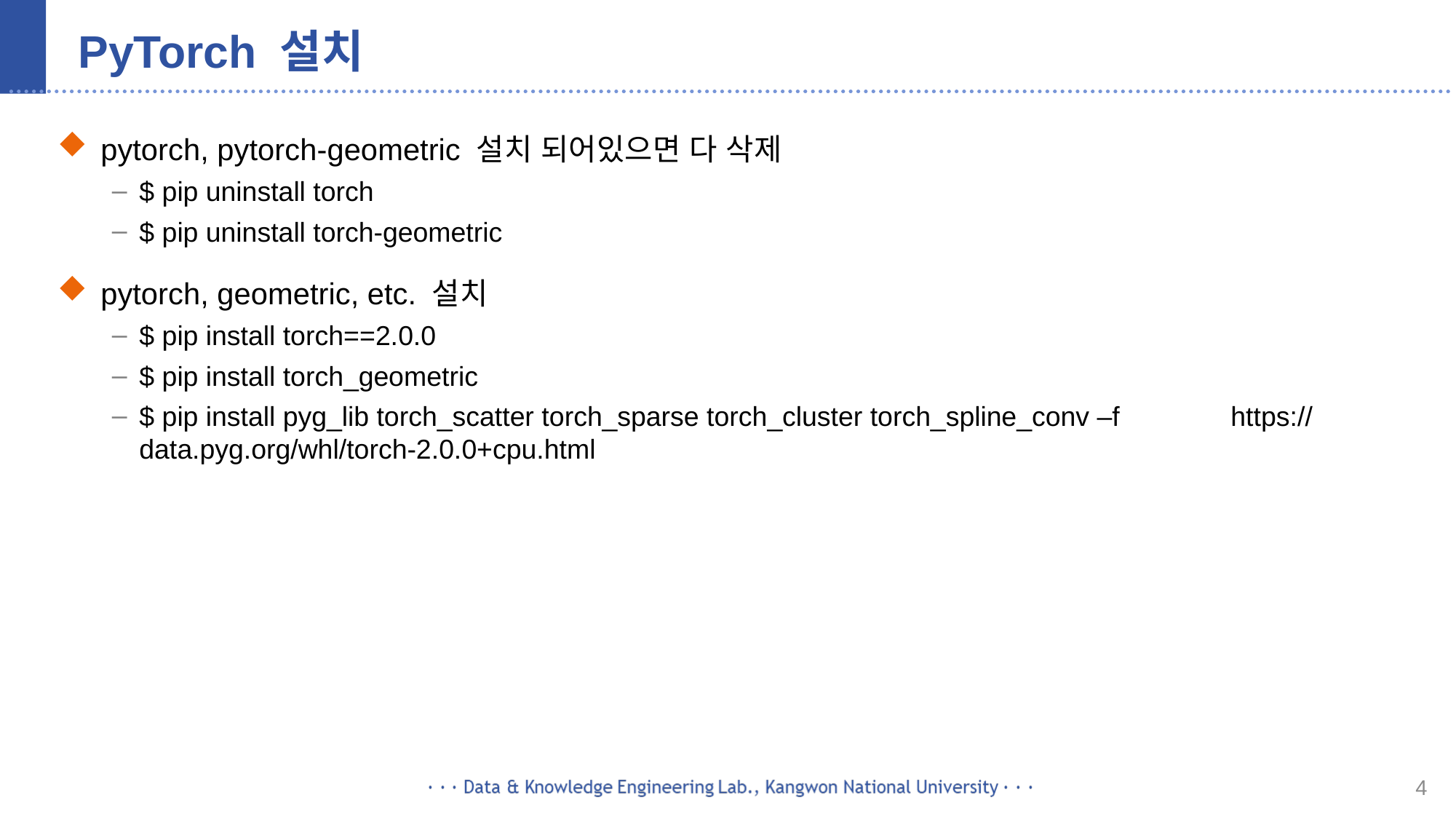

# PyTorch 설치
pytorch, pytorch-geometric 설치 되어있으면 다 삭제
$ pip uninstall torch
$ pip uninstall torch-geometric
pytorch, geometric, etc. 설치
$ pip install torch==2.0.0
$ pip install torch_geometric
$ pip install pyg_lib torch_scatter torch_sparse torch_cluster torch_spline_conv –f 	https://data.pyg.org/whl/torch-2.0.0+cpu.html

4